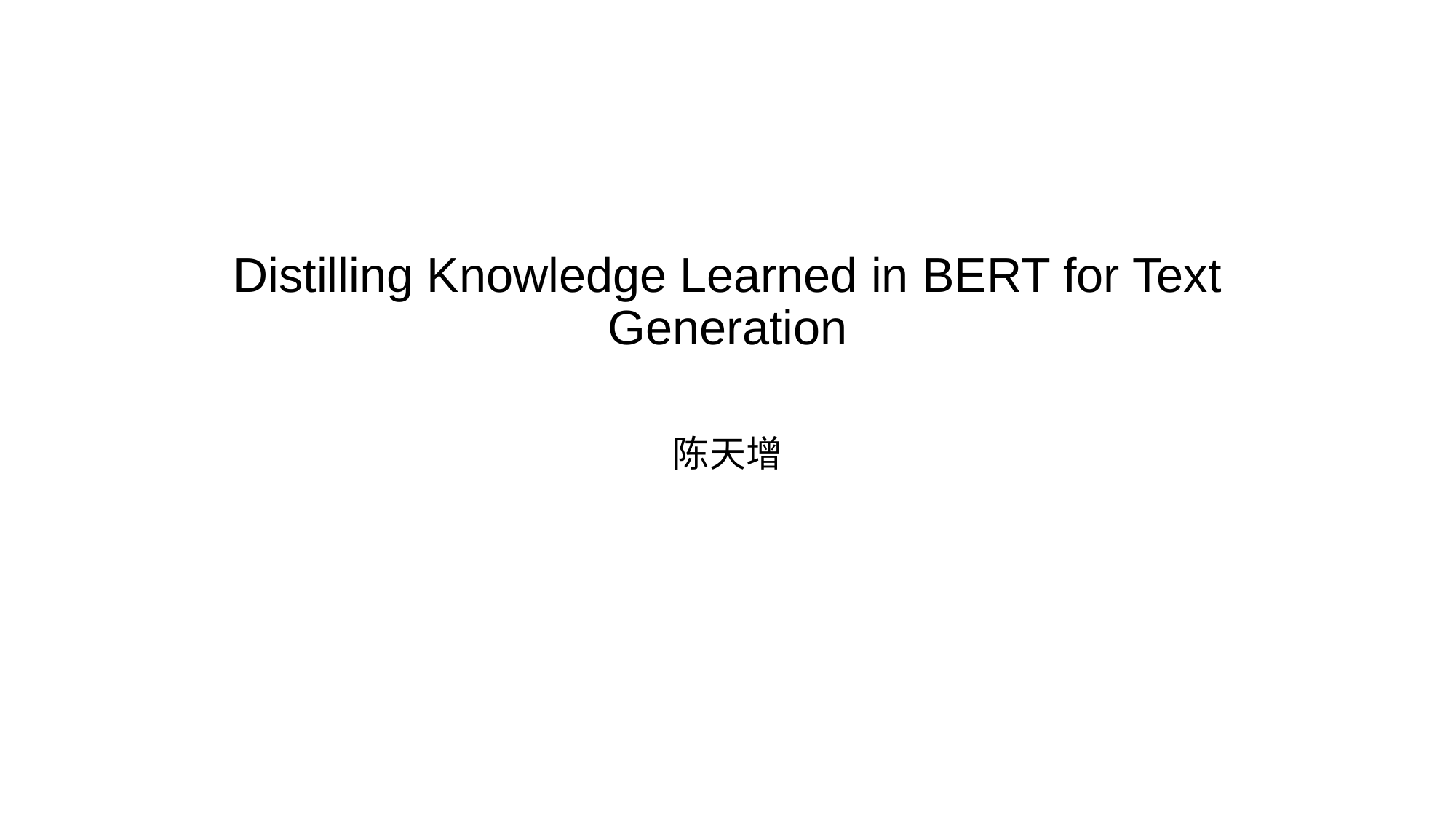

# Distilling Knowledge Learned in BERT for Text Generation
陈天增